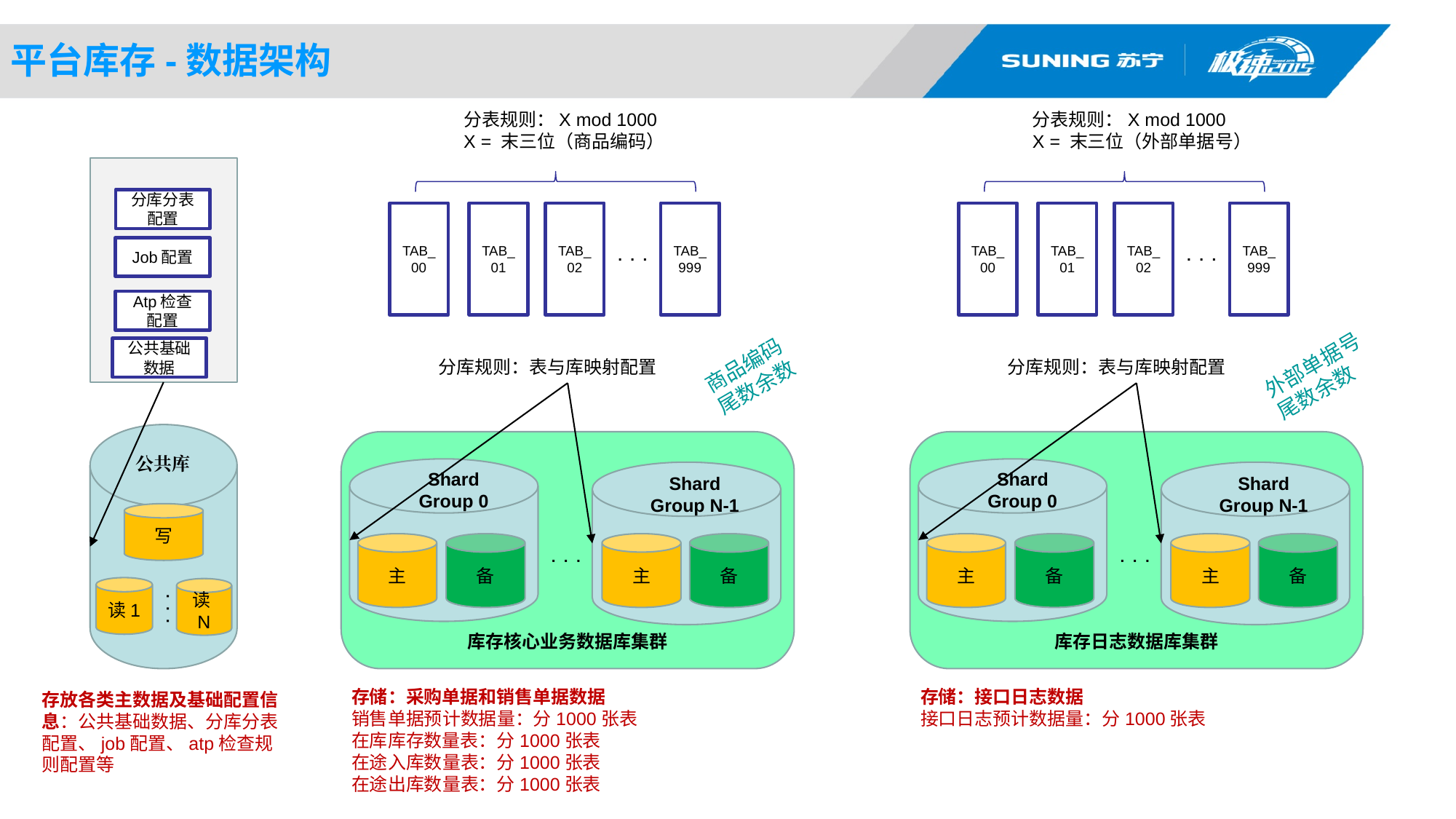

平台库存-数据架构

分表规则：X mod 1000
X = 末三位（商品编码）
TAB_00
TAB_01
TAB_02
TAB_999
.  .  .

分表规则：X mod 1000
X = 末三位（外部单据号）
TAB_00
TAB_01
TAB_02
TAB_999
.  .  .

分库分表配置
Job配置
Atp检查配置
公共基础数据
商品编码
尾数余数
外部单据号
尾数余数
分库规则：表与库映射配置
分库规则：表与库映射配置

库存核心业务数据库集群
库存日志数据库集群
公共库

Shard
Group 0

Shard
Group 0

Shard
Group N-1
Shard
Group N-1
写
主
备
主
备
主
备
主
备
.  .  .
.  .  .
读1
读N
.  .  .
存储：采购单据和销售单据数据
销售单据预计数据量：分1000张表
在库库存数量表：分1000张表
在途入库数量表：分1000张表
在途出库数量表：分1000张表
存储：接口日志数据
接口日志预计数据量：分1000张表
存放各类主数据及基础配置信息：公共基础数据、分库分表配置、job配置、atp检查规则配置等